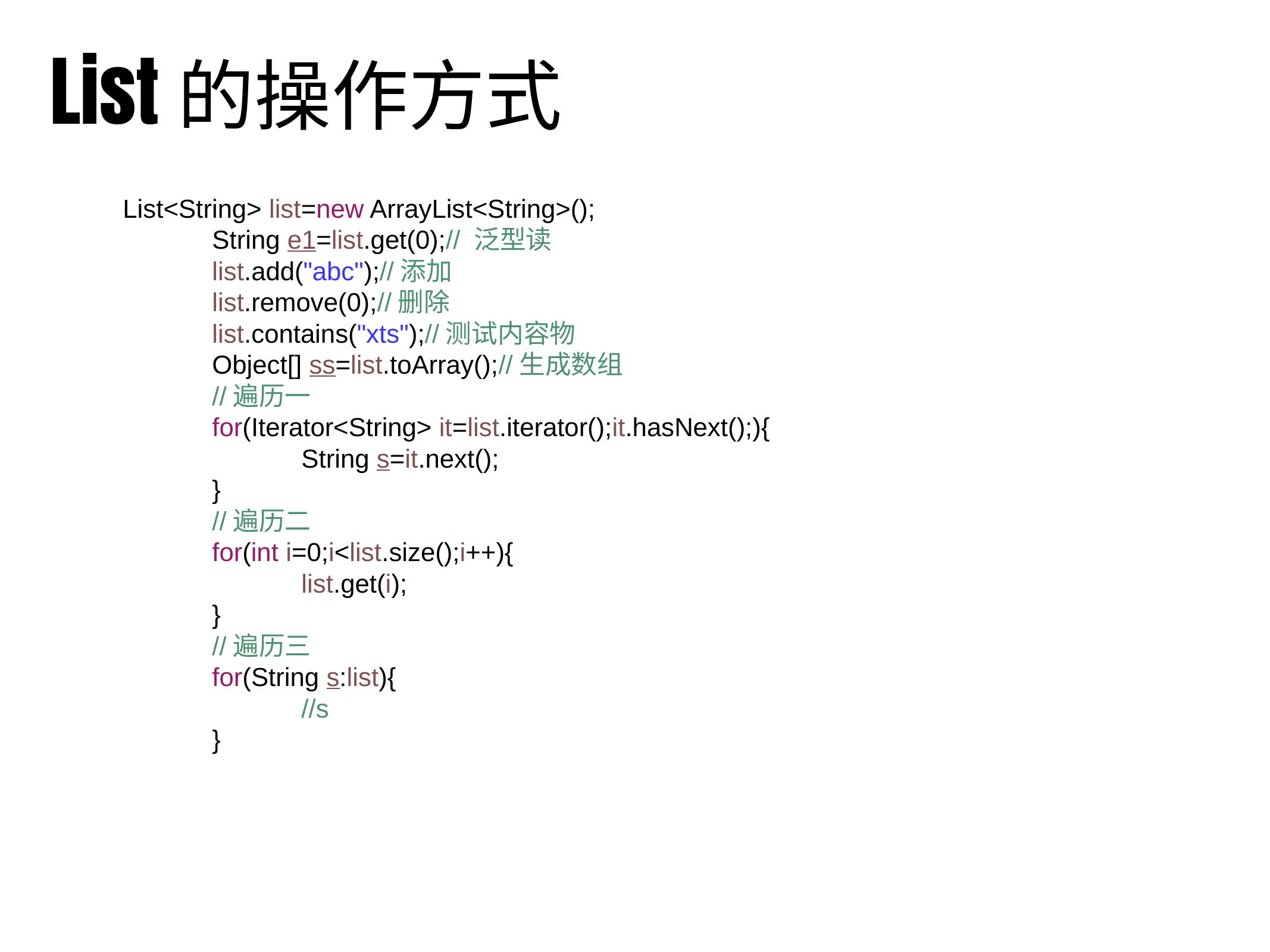

# List的操作方式
List<String> list=new ArrayList<String>();
		String e1=list.get(0);// 泛型读
		list.add("abc");//添加
		list.remove(0);//删除
		list.contains("xts");//测试内容物
		Object[] ss=list.toArray();//生成数组
		//遍历一
		for(Iterator<String> it=list.iterator();it.hasNext();){
			String s=it.next();
		}
		//遍历二
		for(int i=0;i<list.size();i++){
			list.get(i);
		}
		//遍历三
		for(String s:list){
			//s
		}
5